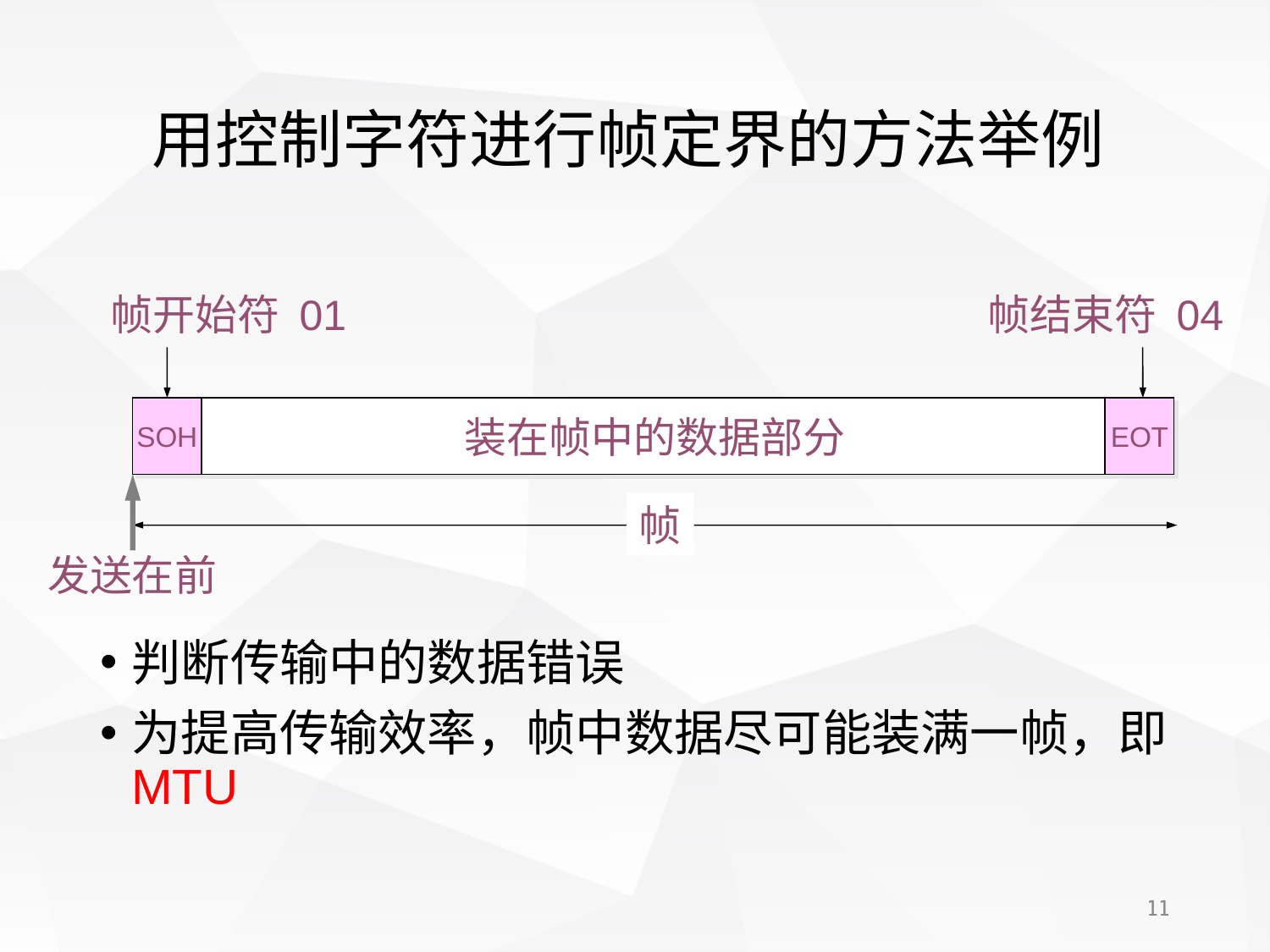

# 用控制字符进行帧定界的方法举例
帧开始符 01
帧结束符 04

SOH
装在帧中的数据部分
EOT

帧

发送在前
判断传输中的数据错误
为提高传输效率，帧中数据尽可能装满一帧，即MTU

11